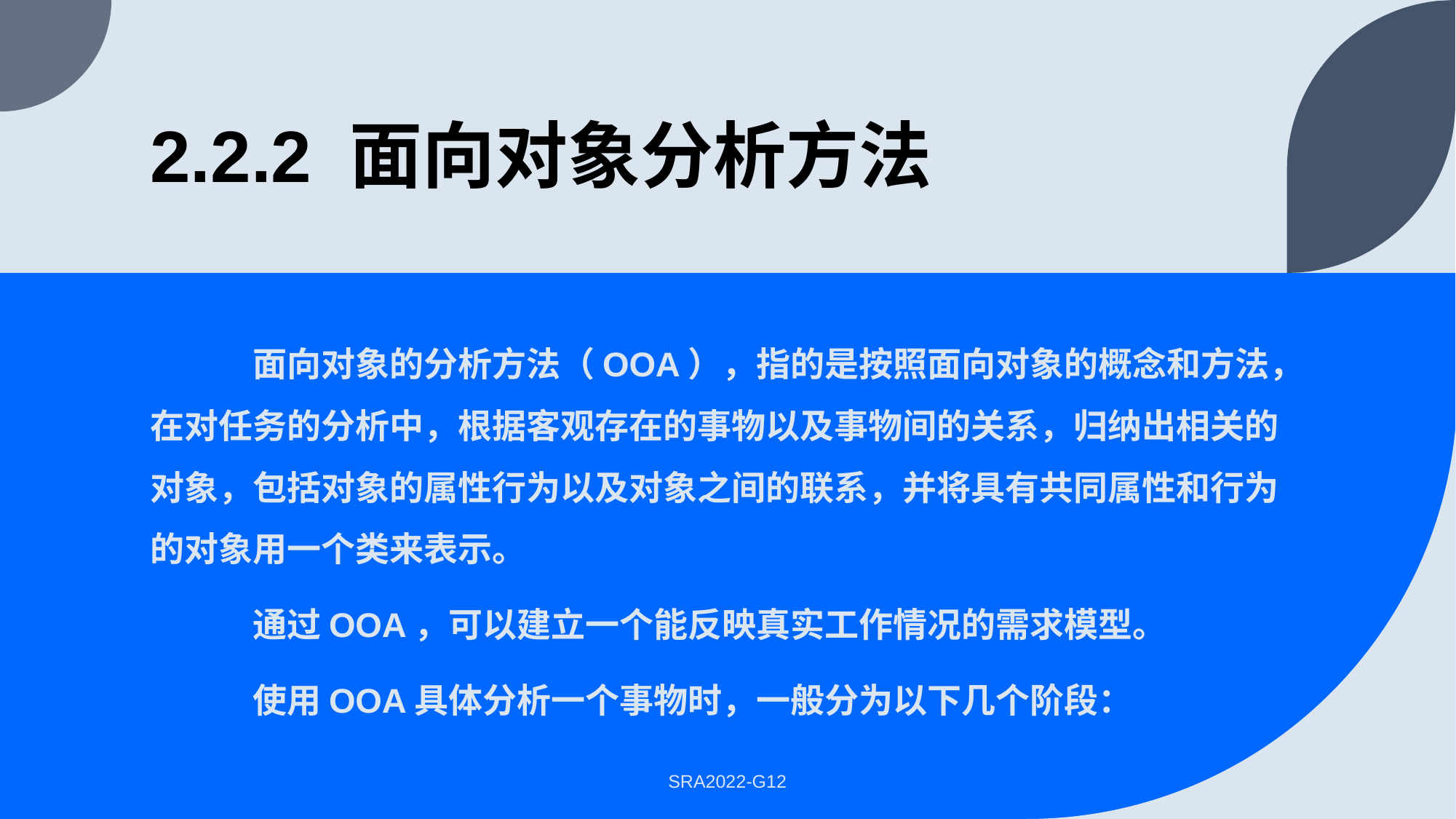

# 2.2.2 面向对象分析方法
	面向对象的分析方法（OOA），指的是按照面向对象的概念和方法，在对任务的分析中，根据客观存在的事物以及事物间的关系，归纳出相关的对象，包括对象的属性行为以及对象之间的联系，并将具有共同属性和行为的对象用一个类来表示。
	通过OOA，可以建立一个能反映真实工作情况的需求模型。
	使用OOA具体分析一个事物时，一般分为以下几个阶段：

SRA2022-G12
25